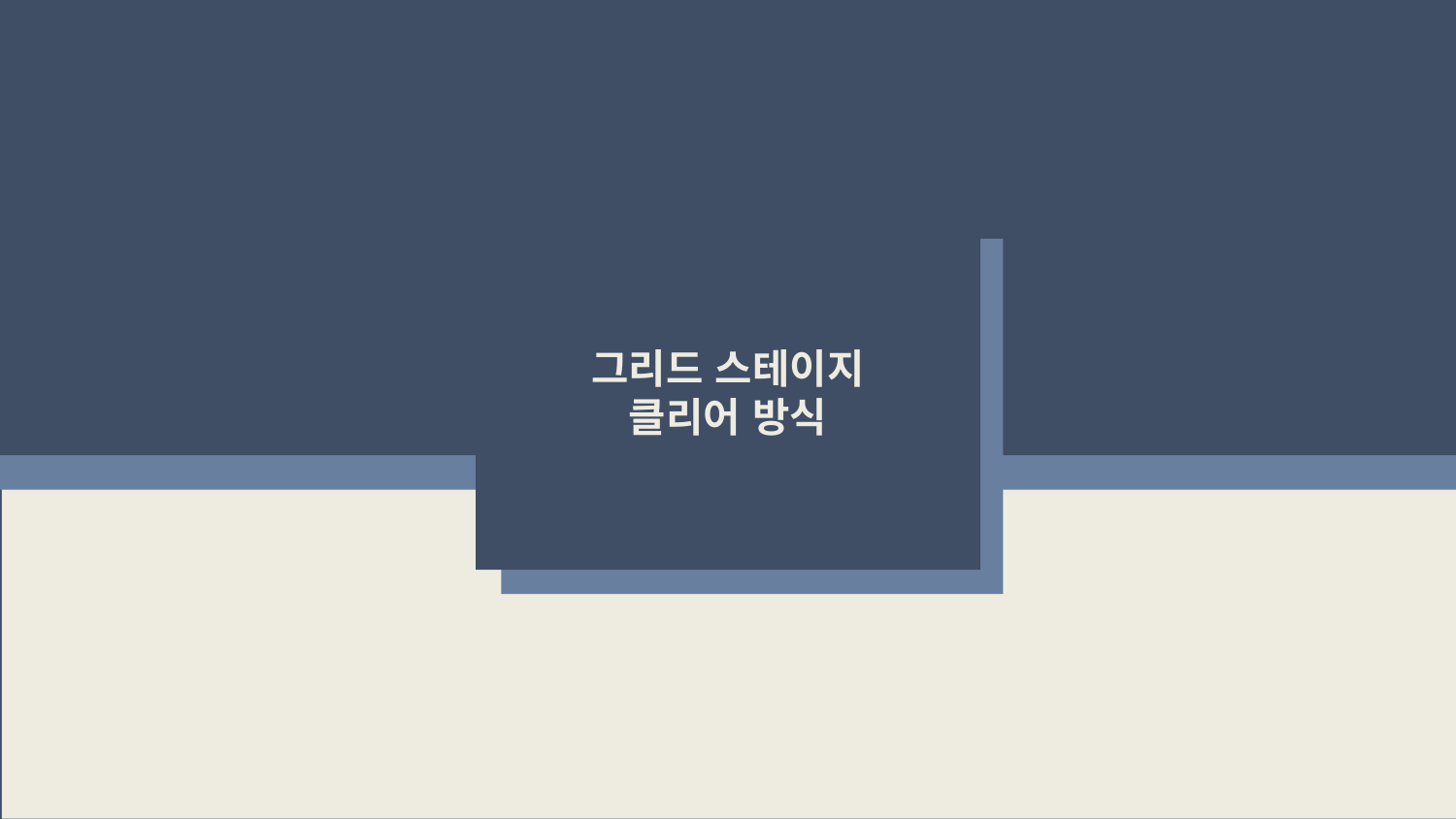

그리드 스테이지
클리어 방식

삐에로 맵 디자인